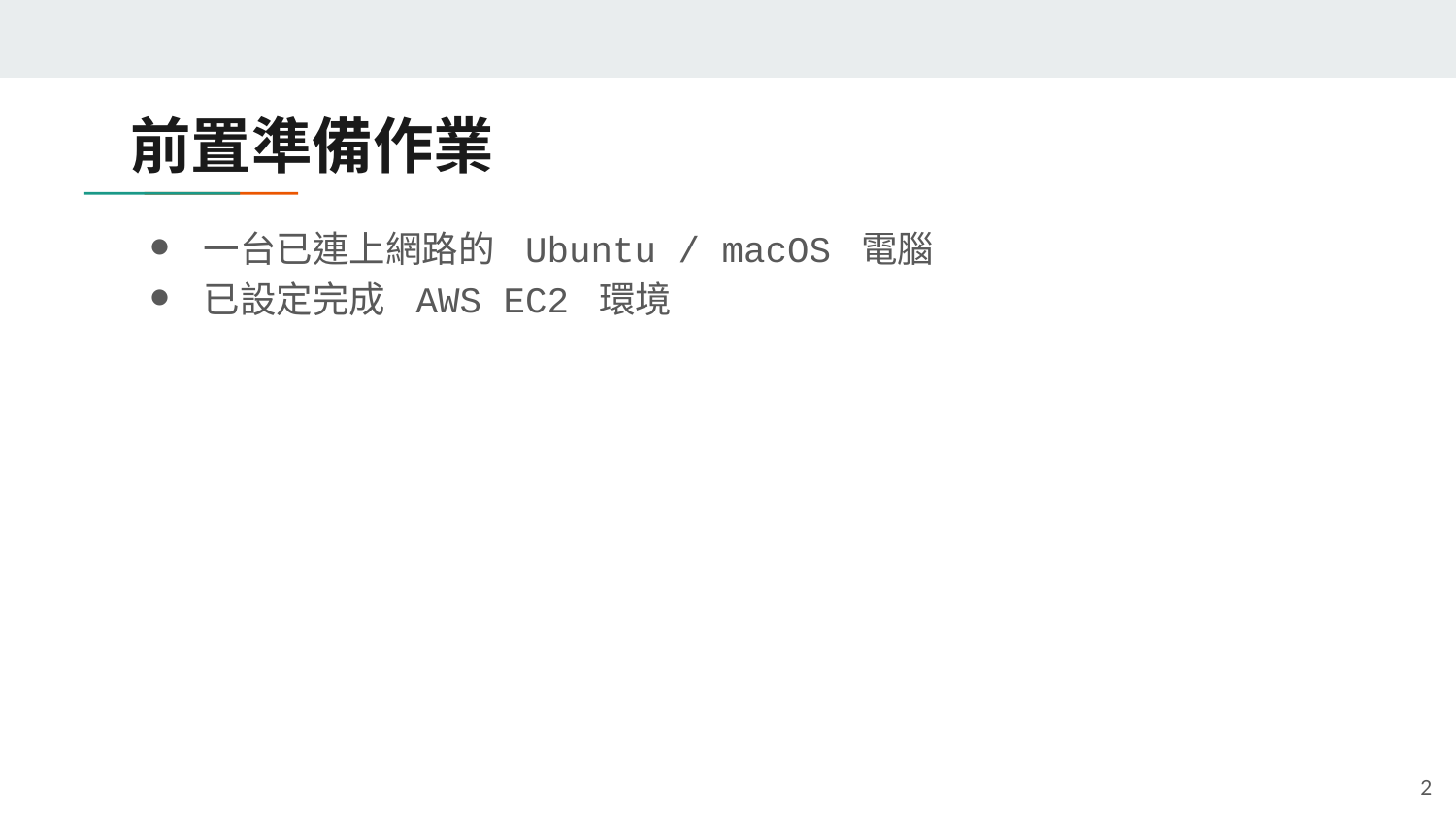

# 前置準備作業
一台已連上網路的 Ubuntu / macOS 電腦
已設定完成 AWS EC2 環境

2